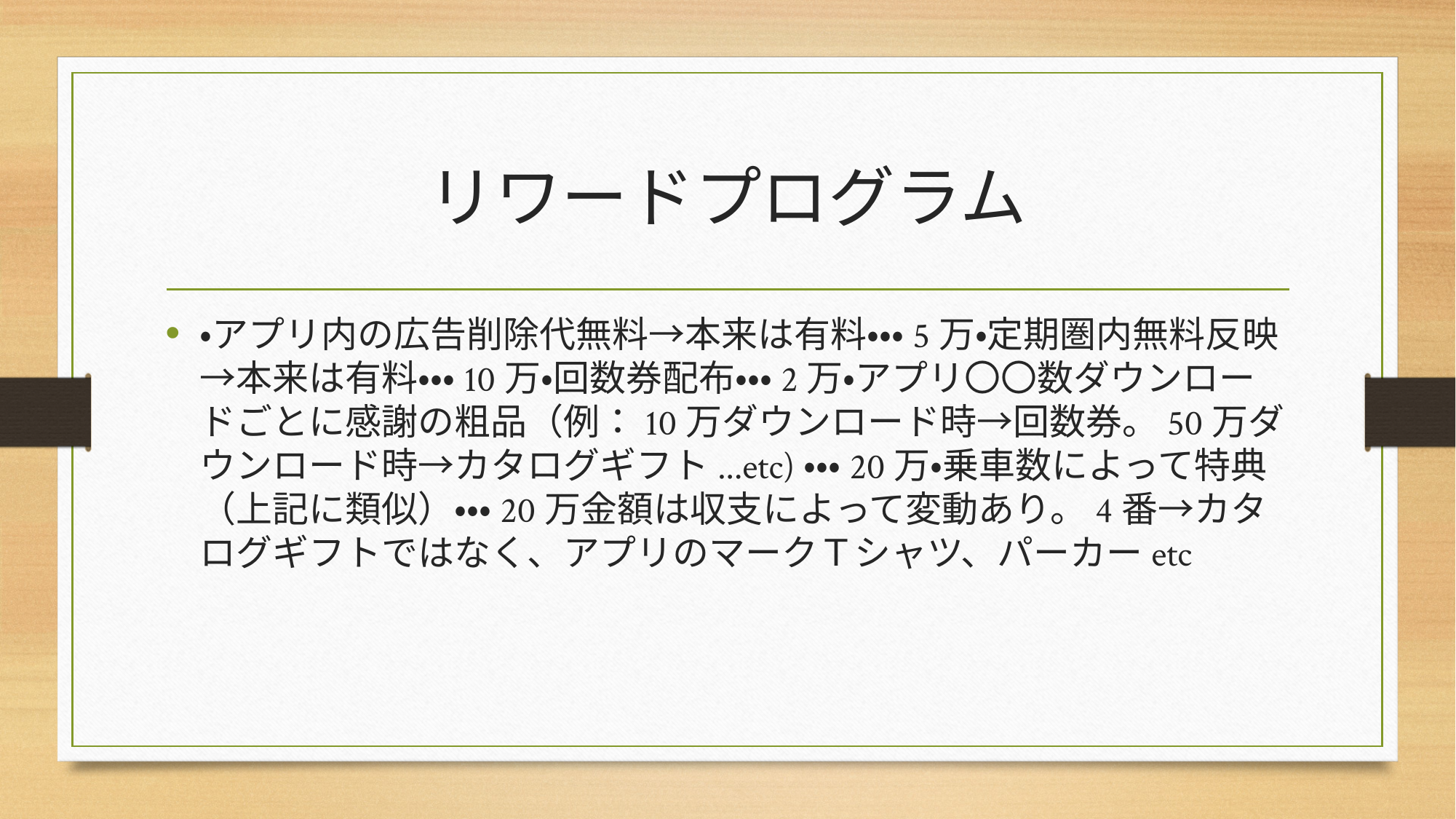

# リワードプログラム
・アプリ内の広告削除代無料→本来は有料・・・5万・定期圏内無料反映→本来は有料・・・10万・回数券配布・・・2万・アプリ〇〇数ダウンロードごとに感謝の粗品（例：10万ダウンロード時→回数券。50万ダウンロード時→カタログギフト...etc)・・・20万・乗車数によって特典（上記に類似）・・・20万金額は収支によって変動あり。4番→カタログギフトではなく、アプリのマークＴシャツ、パーカーetc